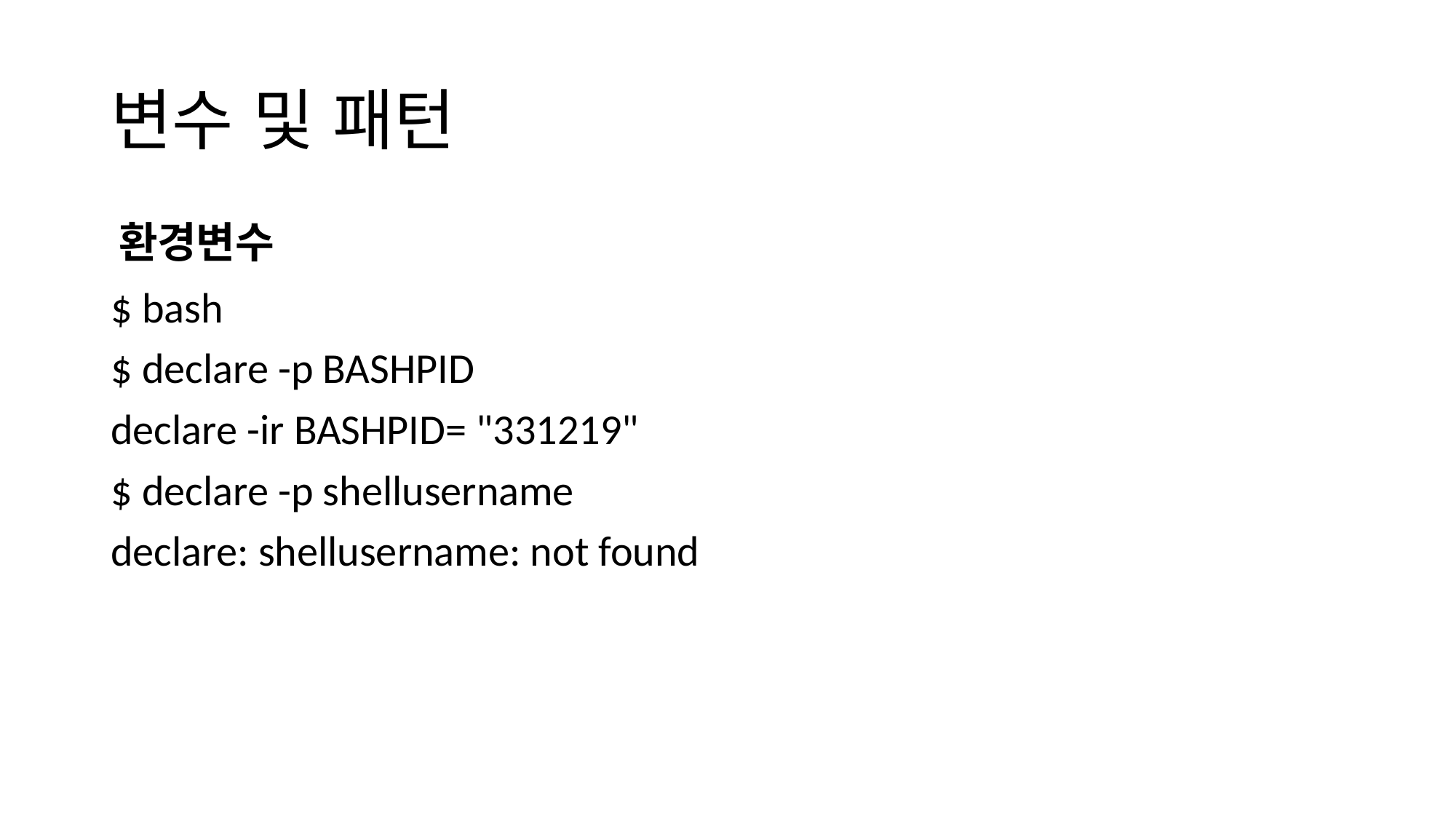

# 변수 및 패턴
환경변수
$ bash
$ declare -p BASHPID
declare -ir BASHPID= "331219"
$ declare -p shellusername
declare: shellusername: not found